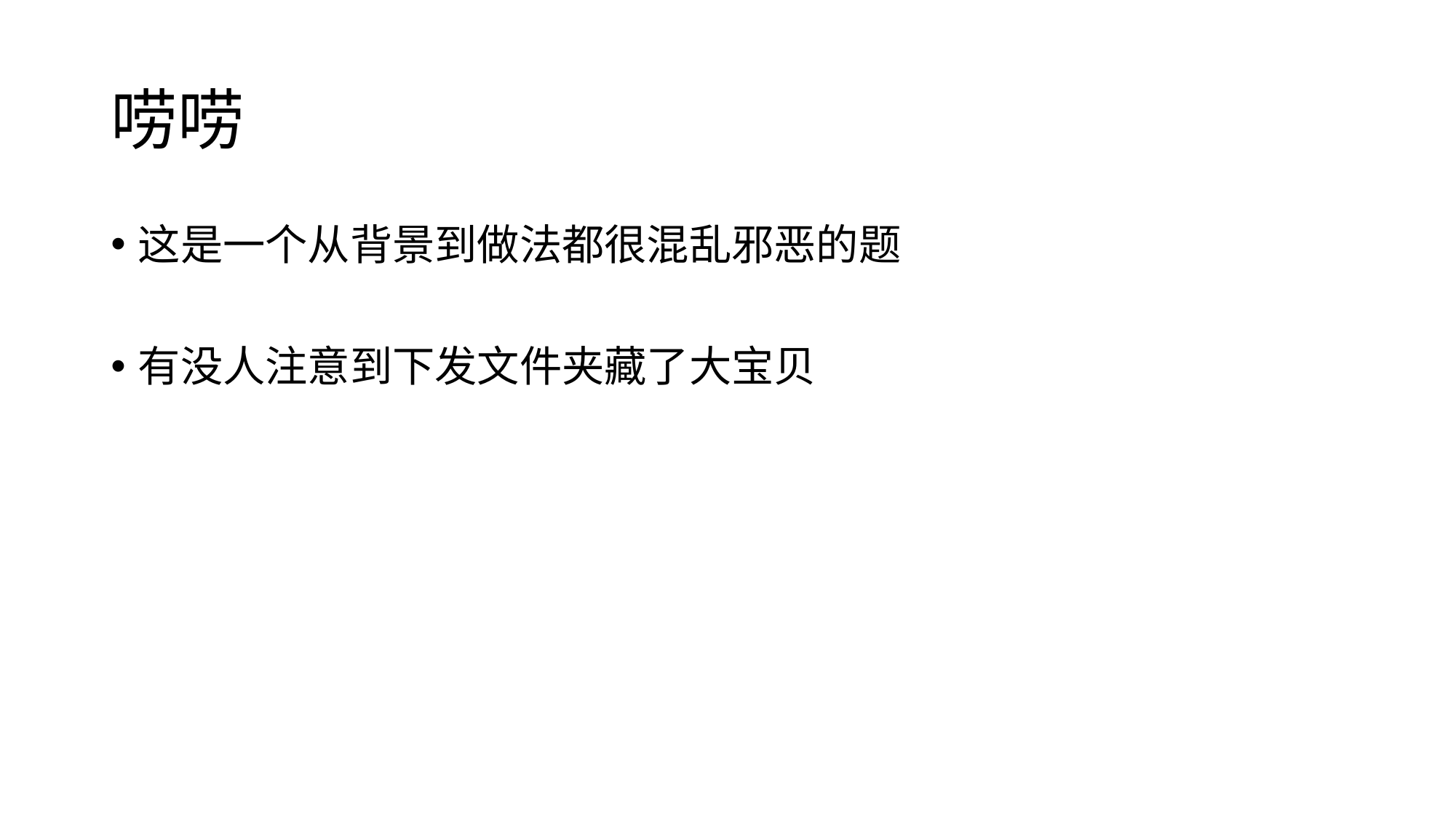

# 唠唠
这是一个从背景到做法都很混乱邪恶的题

有没人注意到下发文件夹藏了大宝贝